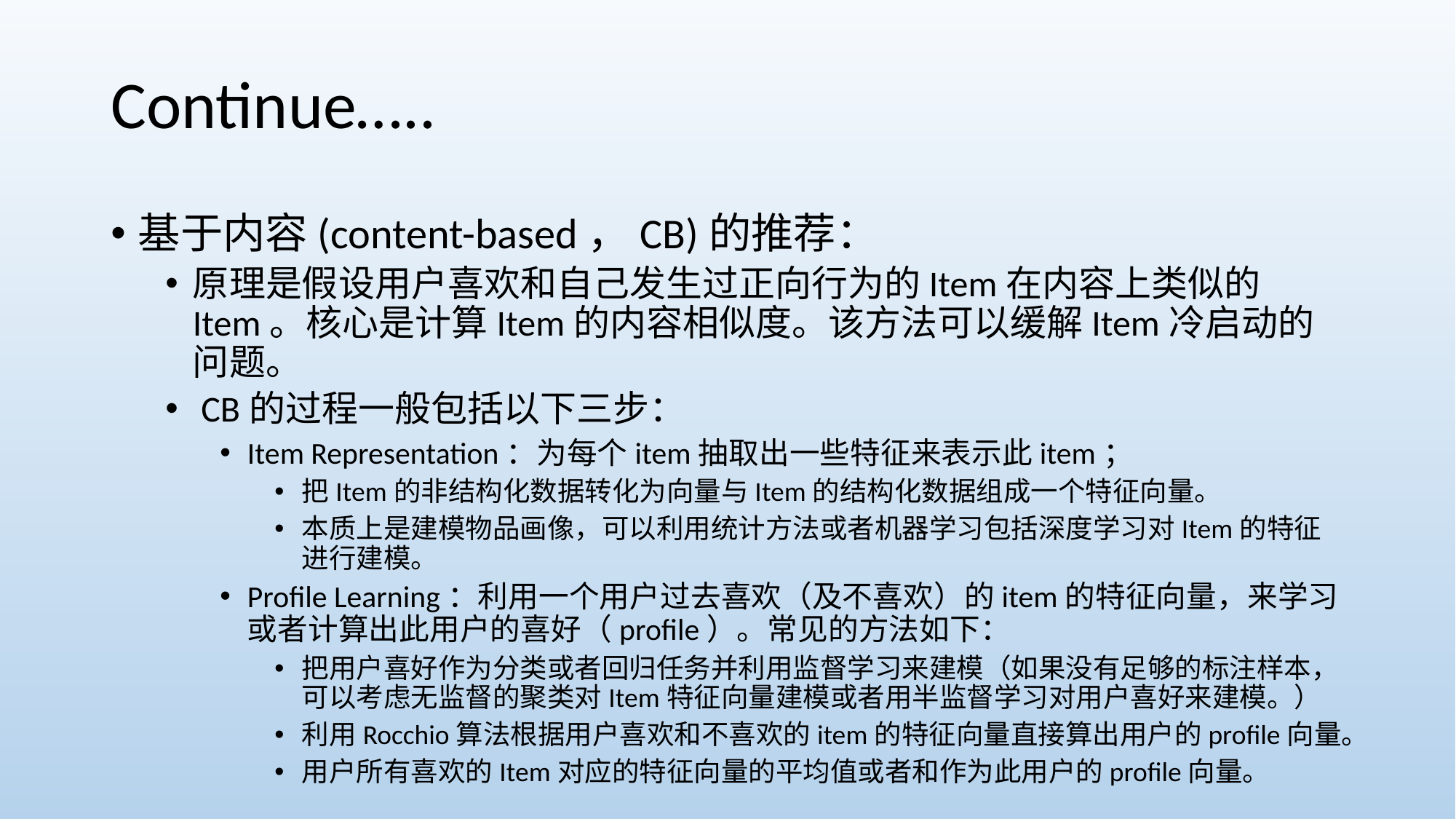

# Continue…..
基于内容(content-based，CB)的推荐：
原理是假设用户喜欢和自己发生过正向行为的Item在内容上类似的Item。核心是计算Item的内容相似度。该方法可以缓解Item冷启动的问题。
 CB的过程一般包括以下三步：
Item Representation：为每个item抽取出一些特征来表示此item；
把Item的非结构化数据转化为向量与Item的结构化数据组成一个特征向量。
本质上是建模物品画像，可以利用统计方法或者机器学习包括深度学习对Item的特征进行建模。
Profile Learning：利用一个用户过去喜欢（及不喜欢）的item的特征向量，来学习或者计算出此用户的喜好（profile）。常见的方法如下：
把用户喜好作为分类或者回归任务并利用监督学习来建模（如果没有足够的标注样本，可以考虑无监督的聚类对Item特征向量建模或者用半监督学习对用户喜好来建模。）
利用Rocchio算法根据用户喜欢和不喜欢的item的特征向量直接算出用户的profile向量。
用户所有喜欢的Item对应的特征向量的平均值或者和作为此用户的profile向量。